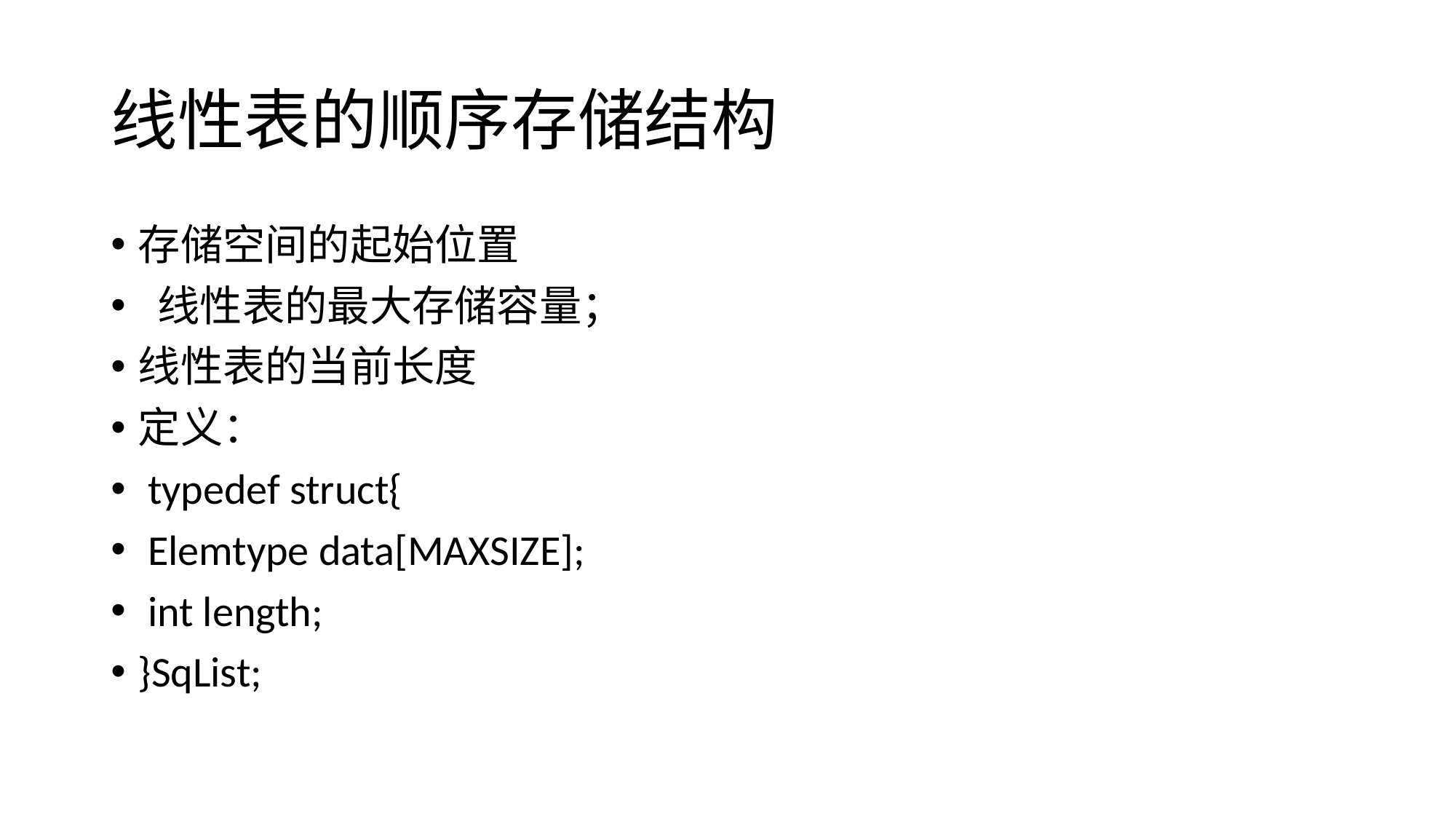

# 线性表的顺序存储结构
存储空间的起始位置
 线性表的最大存储容量；
线性表的当前长度
定义：
 typedef struct{
 Elemtype data[MAXSIZE];
 int length;
}SqList;